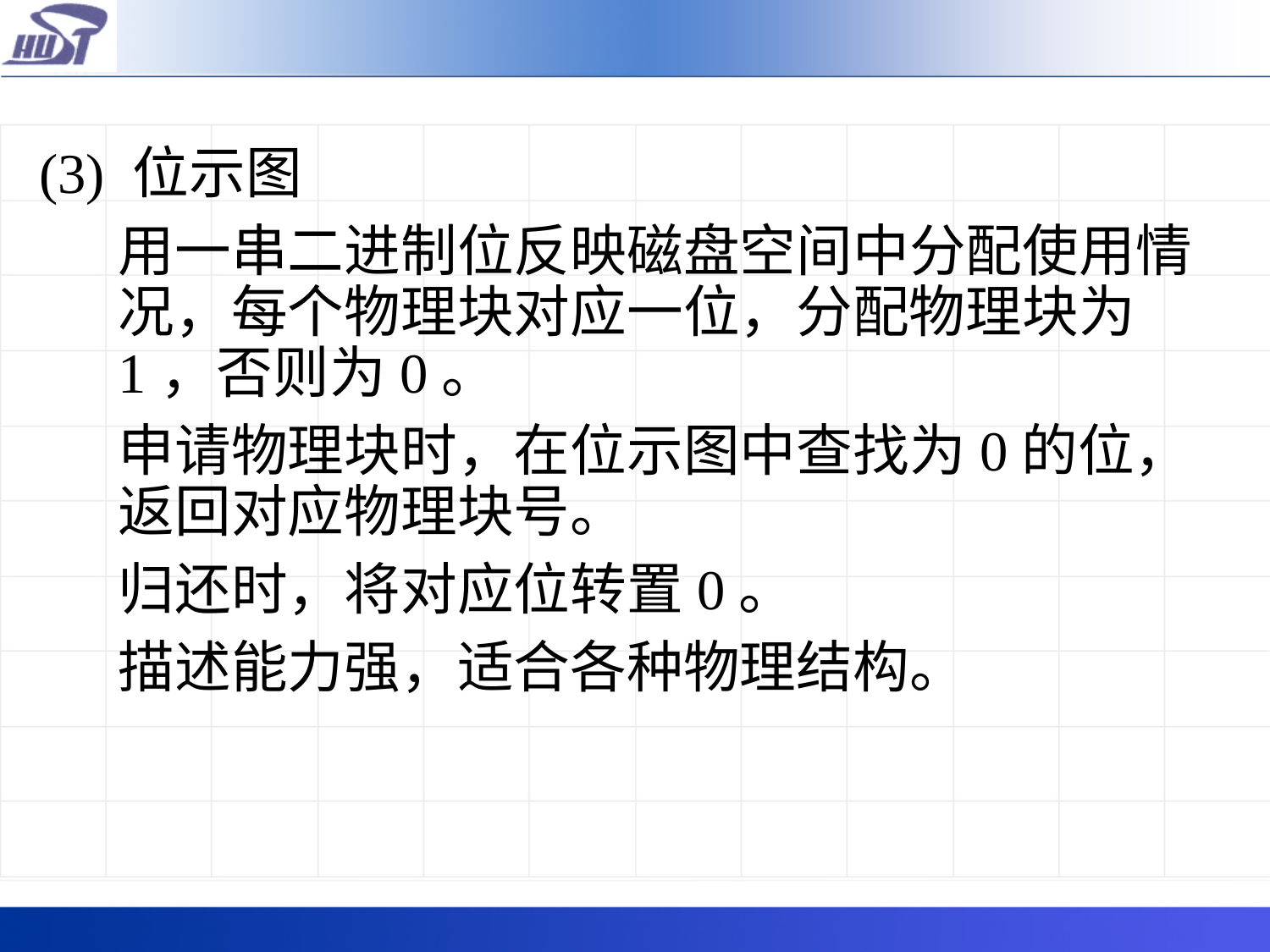

(3) 位示图
	用一串二进制位反映磁盘空间中分配使用情况，每个物理块对应一位，分配物理块为1，否则为0。
	申请物理块时，在位示图中查找为0的位，返回对应物理块号。
	归还时，将对应位转置0。
	描述能力强，适合各种物理结构。